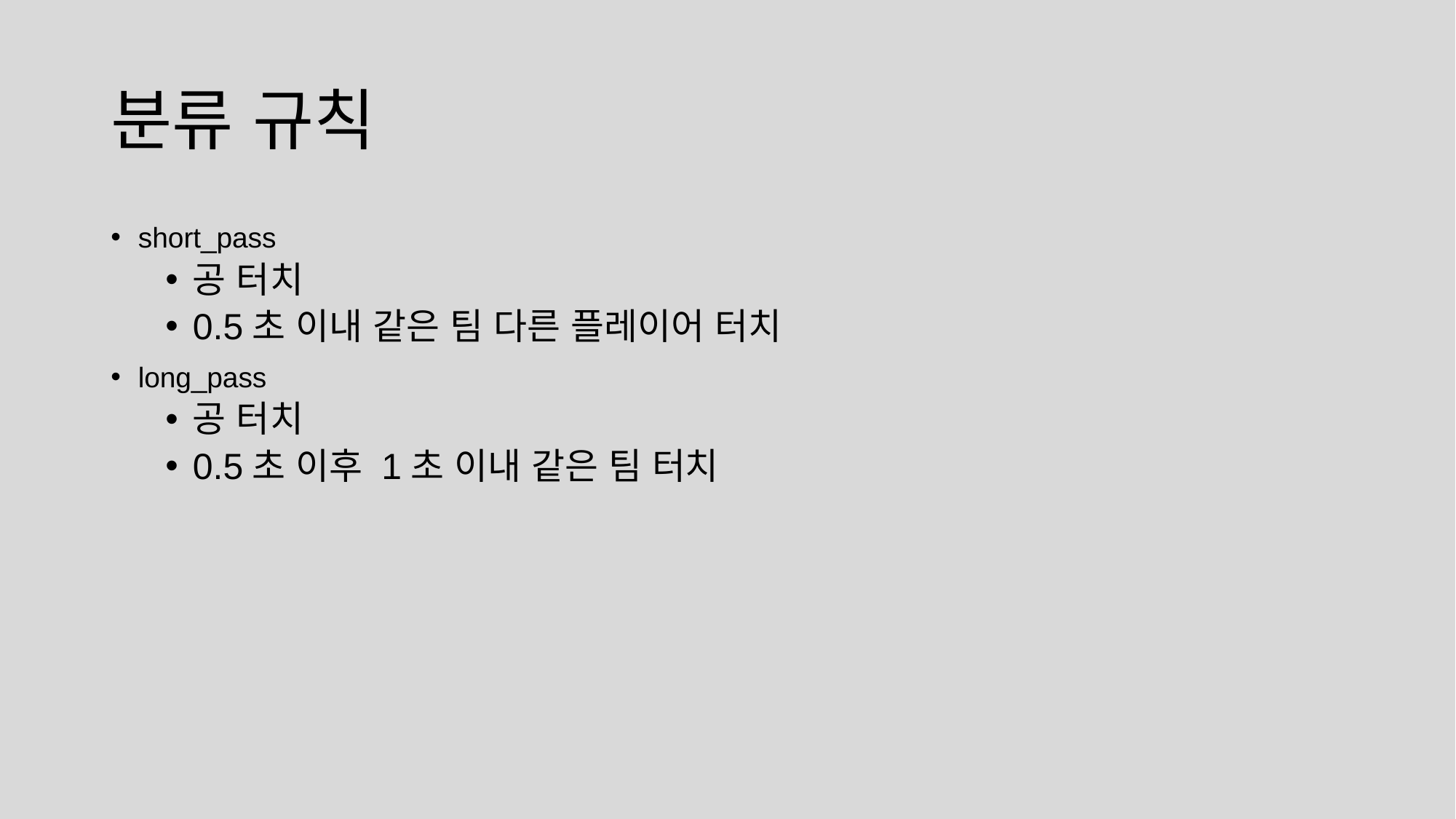

# 분류 규칙
short_pass
공 터치
0.5초 이내 같은 팀 다른 플레이어 터치
long_pass
공 터치
0.5초 이후 1초 이내 같은 팀 터치